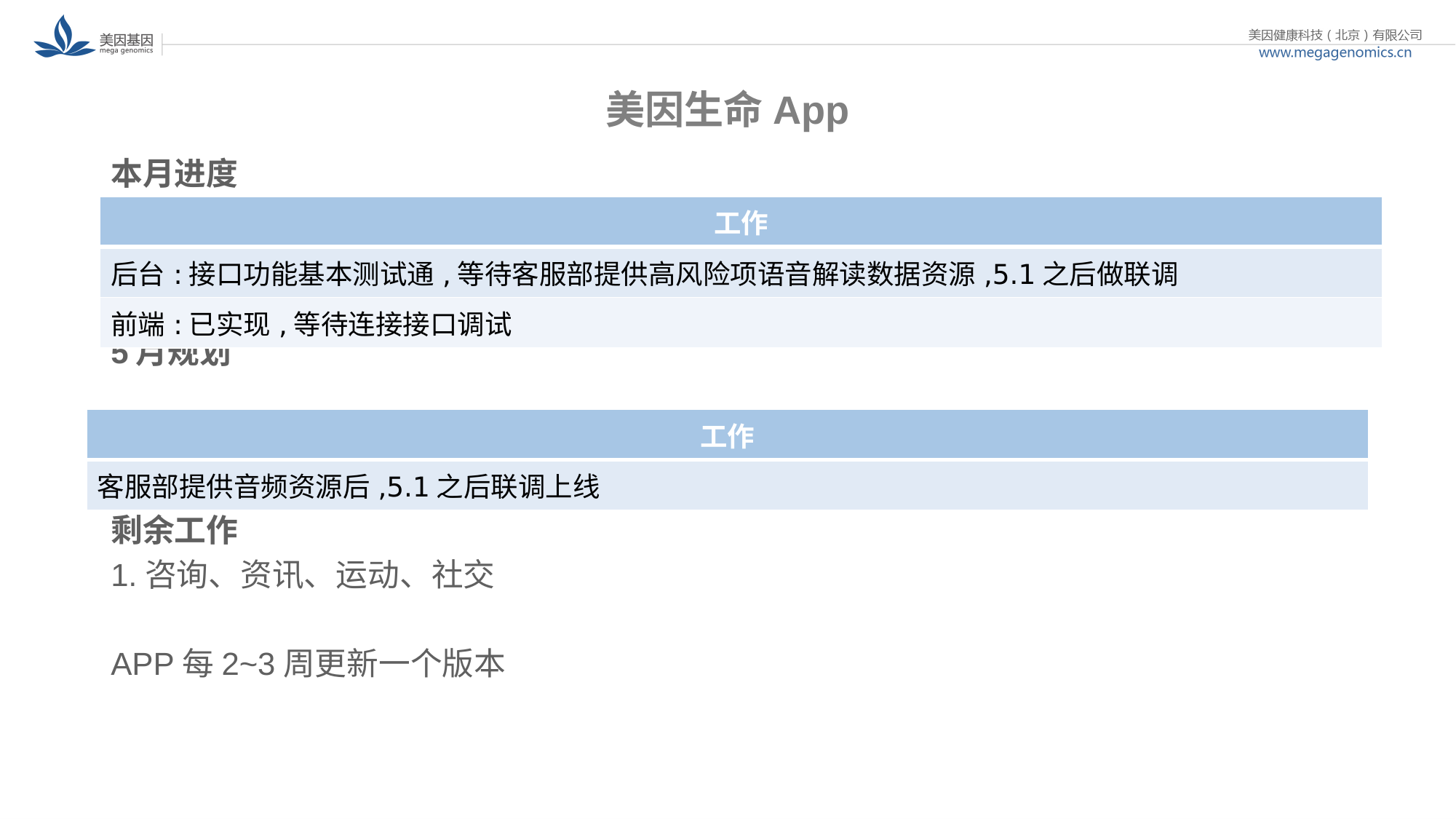

# 美因生命App
本月进度

5月规划

剩余工作
1.咨询、资讯、运动、社交

APP每2~3周更新一个版本
| 工作 |
| --- |
| 后台:接口功能基本测试通,等待客服部提供高风险项语音解读数据资源,5.1之后做联调 |
| 前端:已实现,等待连接接口调试 |
| 工作 |
| --- |
| 客服部提供音频资源后,5.1之后联调上线 |